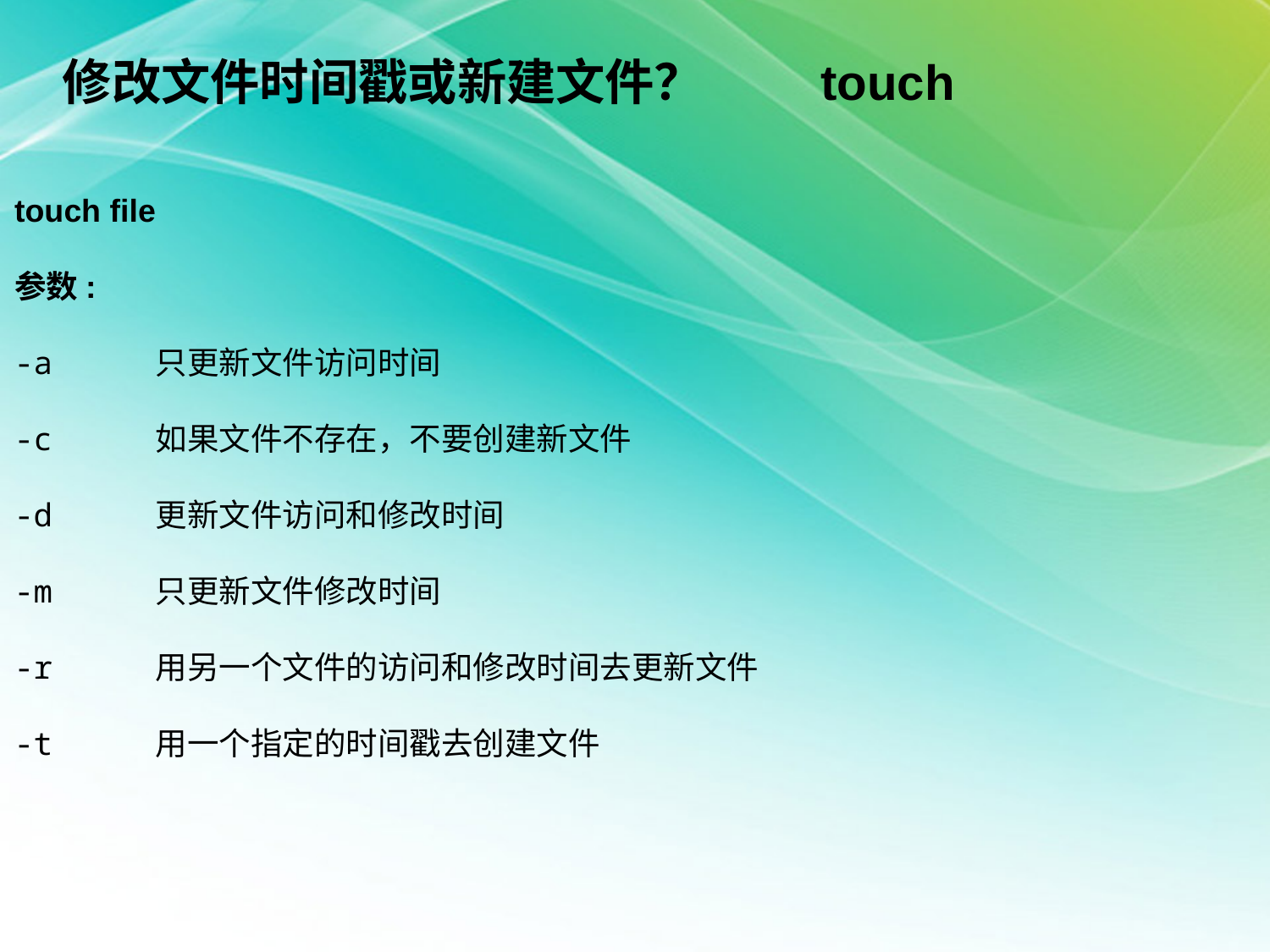

修改文件时间戳或新建文件？
touch
touch file

参数:

-a     只更新文件访问时间

-c     如果文件不存在，不要创建新文件

-d     更新文件访问和修改时间

-m     只更新文件修改时间

-r     用另一个文件的访问和修改时间去更新文件

-t     用一个指定的时间戳去创建文件